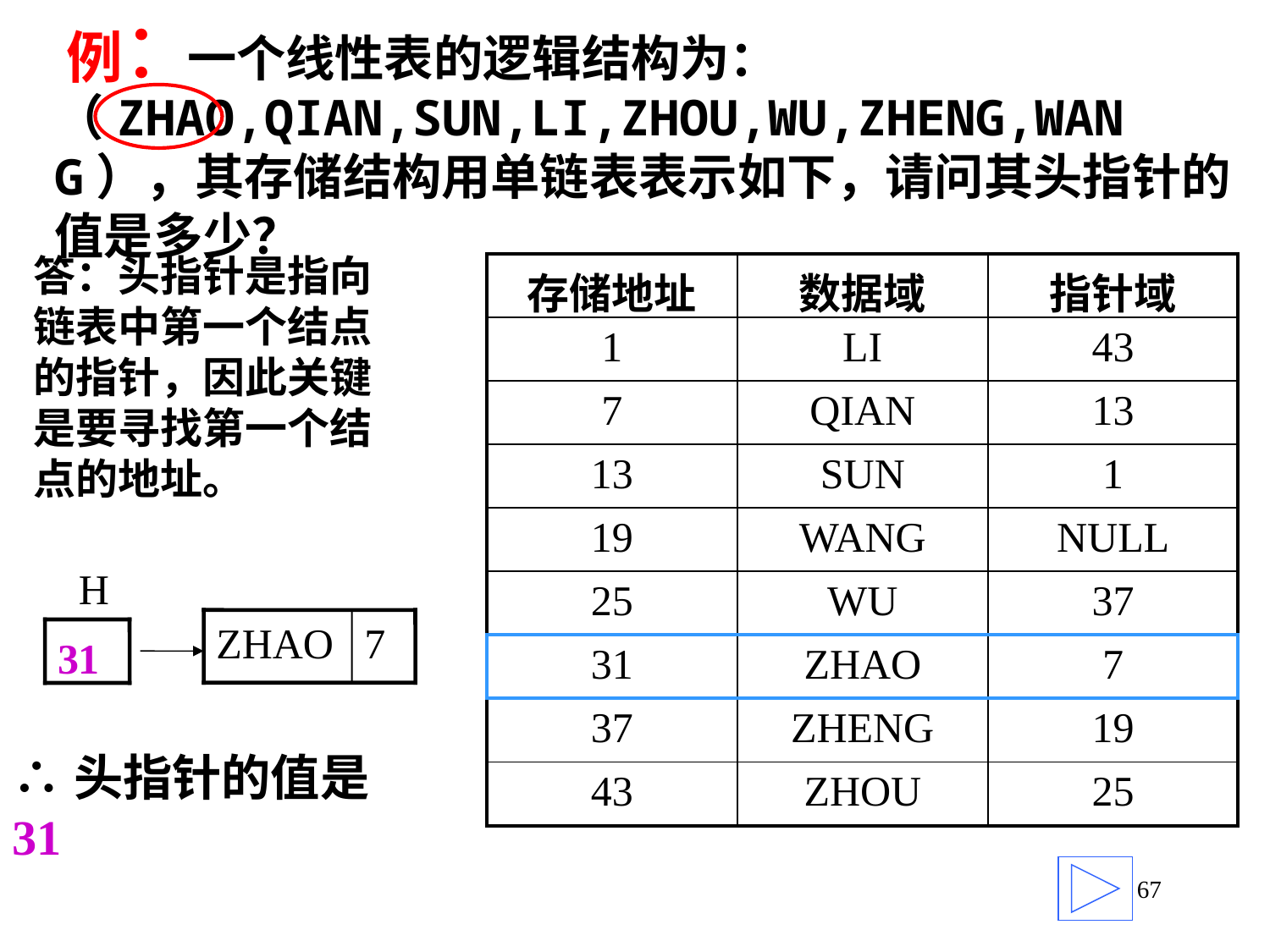

# 例：
一个线性表的逻辑结构为：（ZHAO,QIAN,SUN,LI,ZHOU,WU,ZHENG,WANG），其存储结构用单链表表示如下，请问其头指针的值是多少？

答：头指针是指向链表中第一个结点的指针，因此关键是要寻找第一个结点的地址。
| 存储地址 | 数据域 | 指针域 |
| --- | --- | --- |
| 1 | LI | 43 |
| 7 | QIAN | 13 |
| 13 | SUN | 1 |
| 19 | WANG | NULL |
| 25 | WU | 37 |
| 31 | ZHAO | 7 |
| 37 | ZHENG | 19 |
| 43 | ZHOU | 25 |
H
ZHAO

7

31

∴头指针的值是31

67